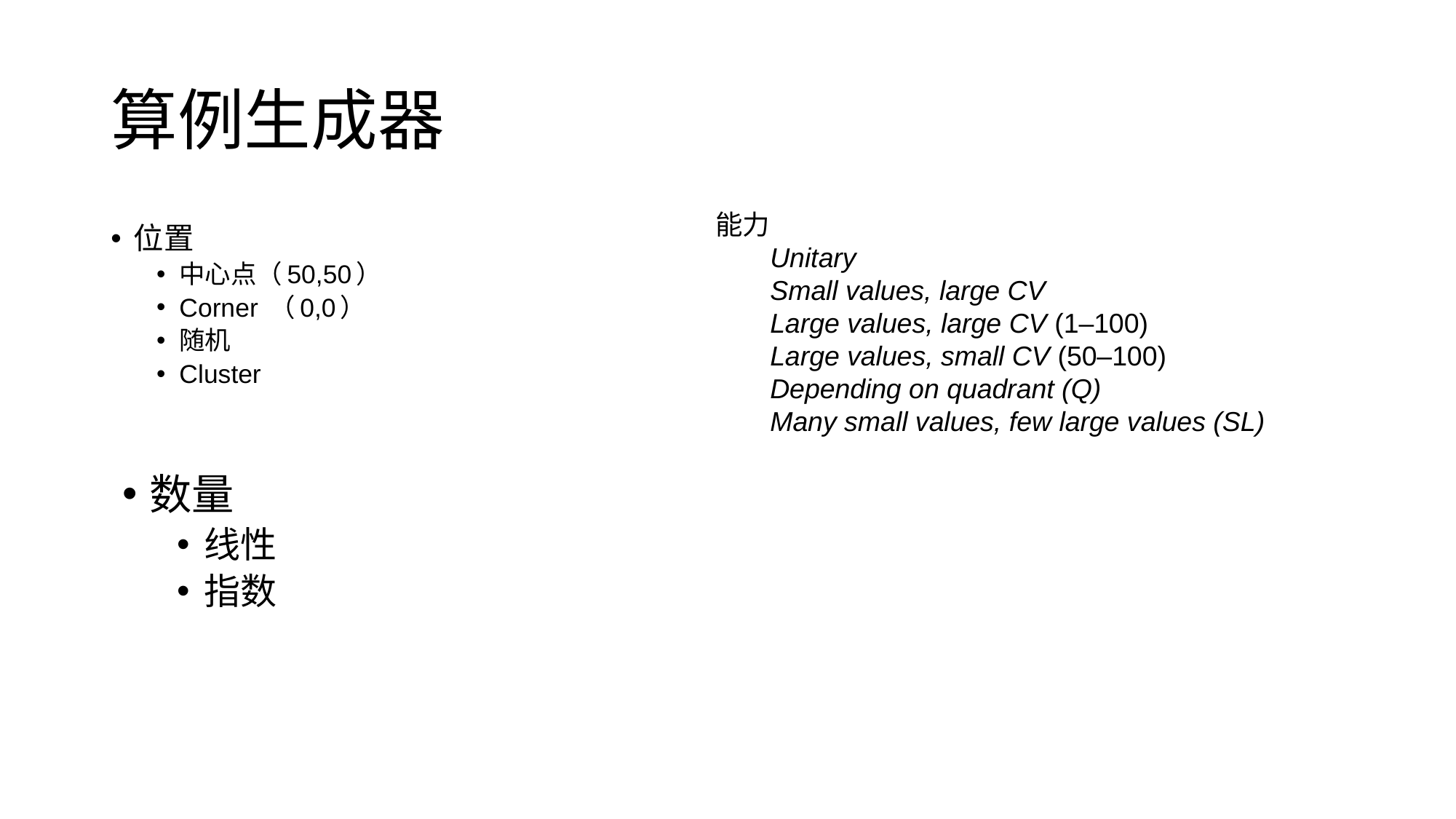

# 算例生成器
能力
Unitary
Small values, large CV
Large values, large CV (1–100)
Large values, small CV (50–100)
Depending on quadrant (Q)
Many small values, few large values (SL)
位置
中心点（50,50）
Corner （0,0）
随机
Cluster

数量
线性
指数